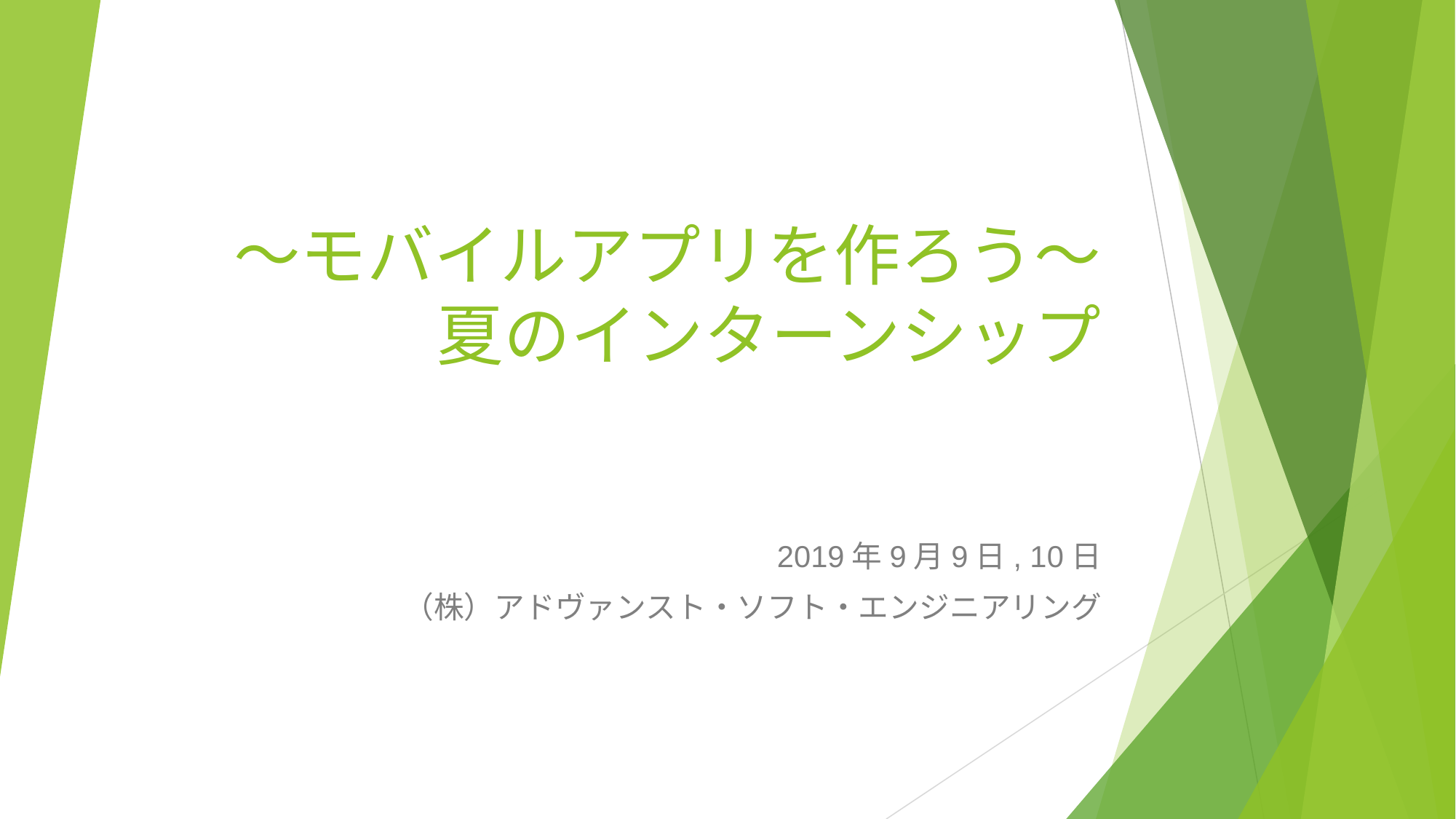

# ～モバイルアプリを作ろう～夏のインターンシップ
2019年9月9日, 10日
（株）アドヴァンスト・ソフト・エンジニアリング